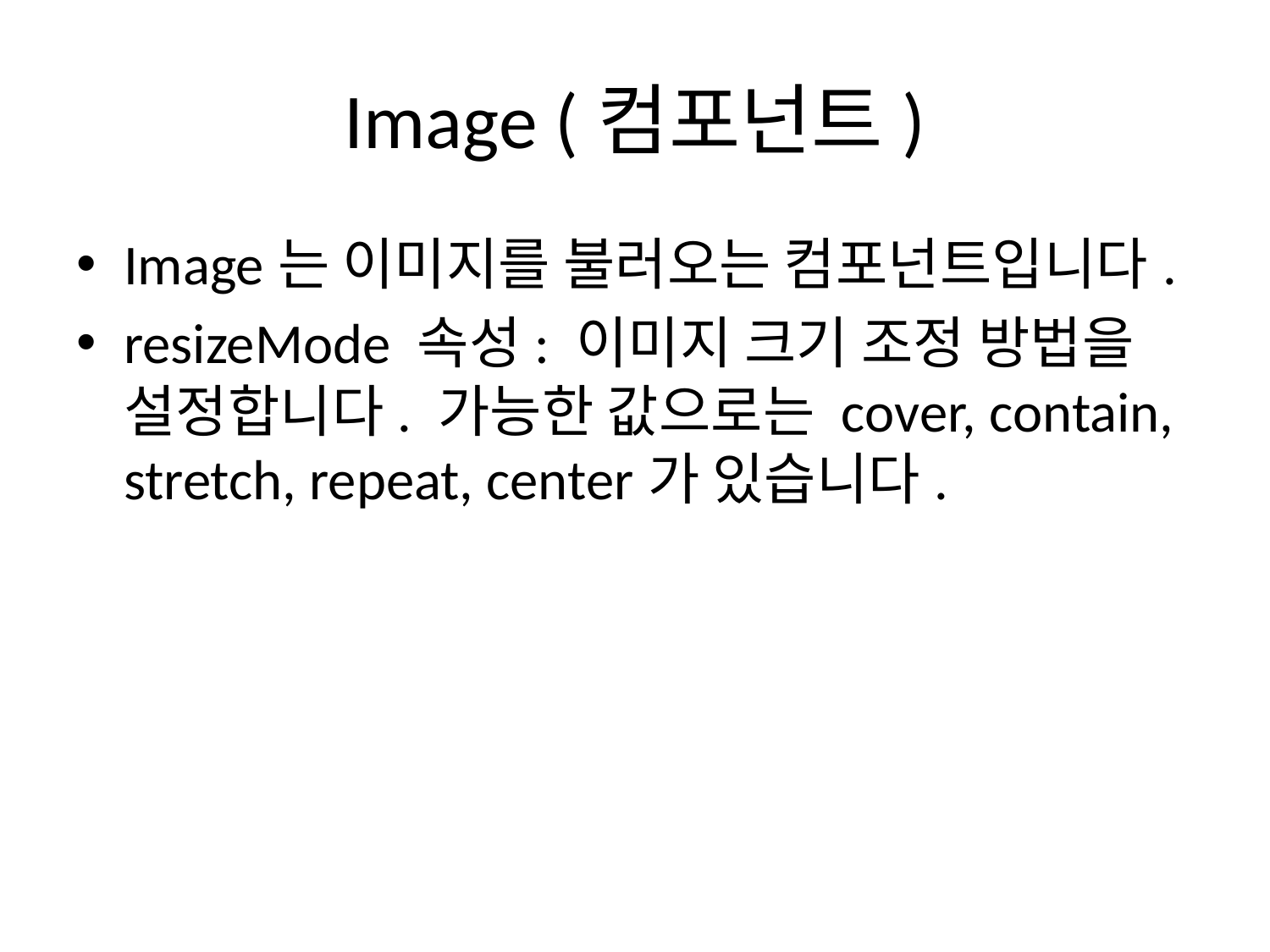

# Image (컴포넌트)
Image는 이미지를 불러오는 컴포넌트입니다.
resizeMode 속성: 이미지 크기 조정 방법을 설정합니다. 가능한 값으로는 cover, contain, stretch, repeat, center가 있습니다.